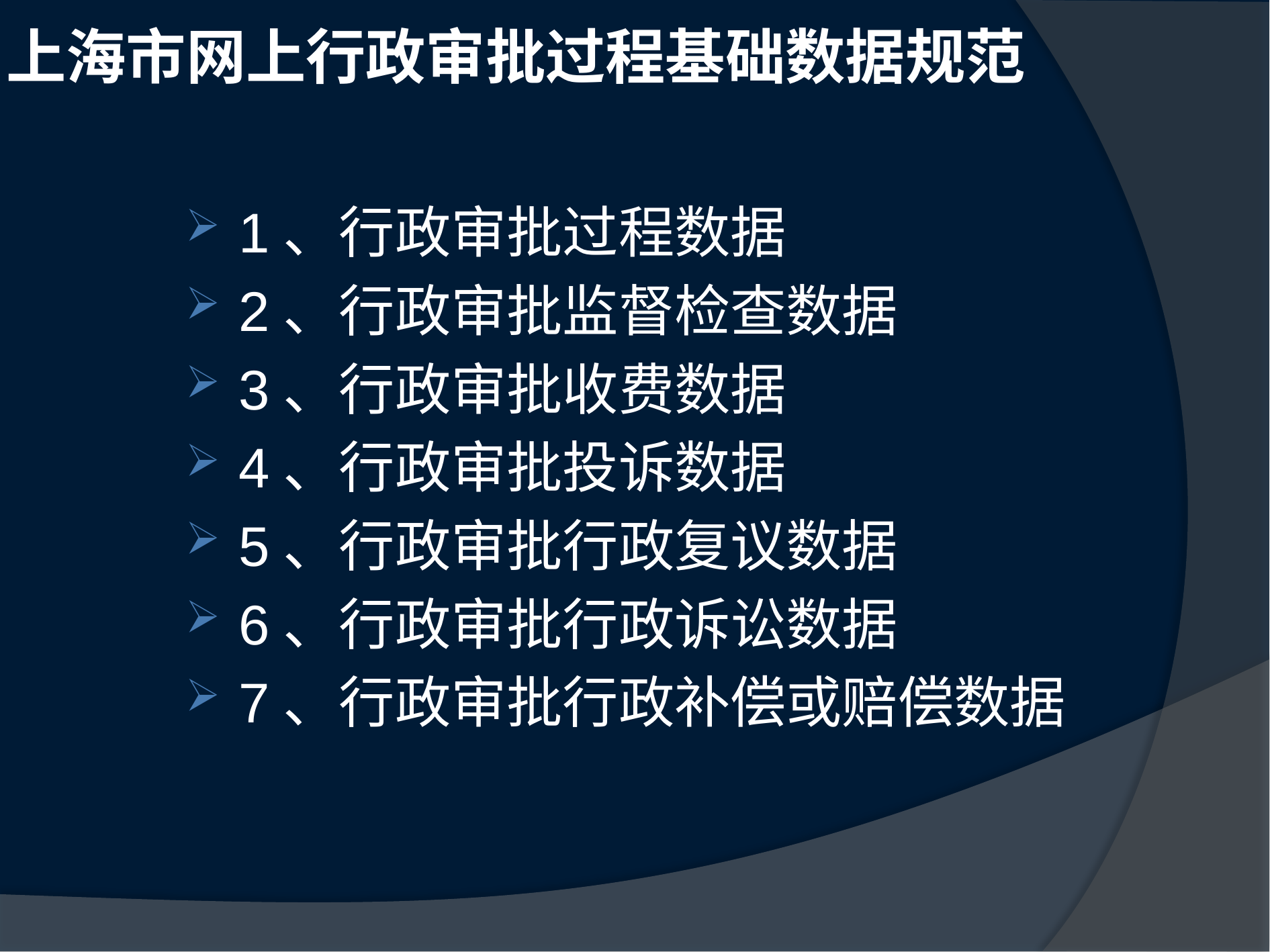

# 上海市网上行政审批过程基础数据规范
1、行政审批过程数据
2、行政审批监督检查数据
3、行政审批收费数据
4、行政审批投诉数据
5、行政审批行政复议数据
6、行政审批行政诉讼数据
7、行政审批行政补偿或赔偿数据